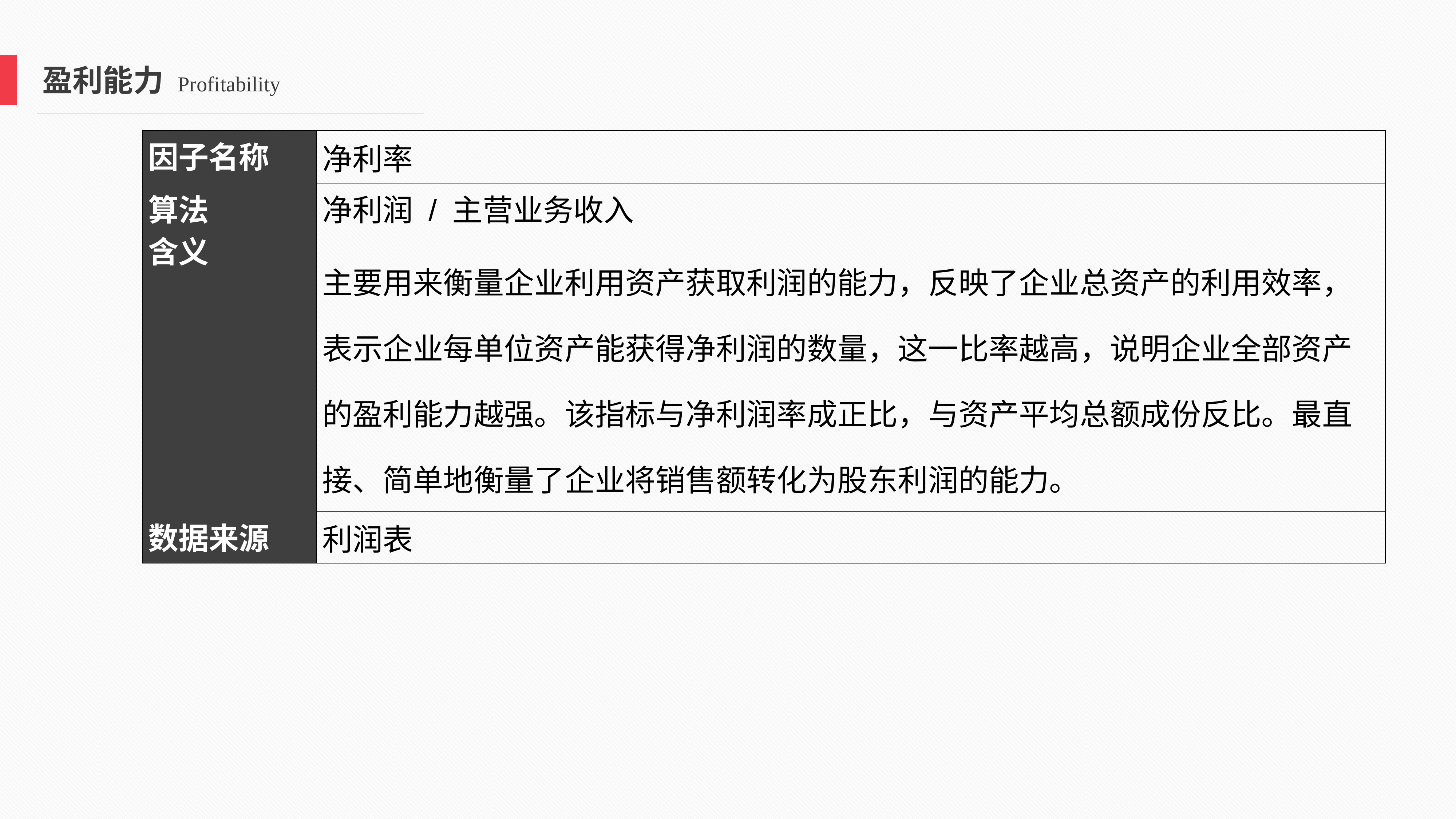

盈利能力 Profitability
| 因子名称 | 净利率 |
| --- | --- |
| 算法 | 净利润 / 主营业务收入 |
| 含义 | 主要用来衡量企业利用资产获取利润的能力，反映了企业总资产的利用效率，表示企业每单位资产能获得净利润的数量，这一比率越高，说明企业全部资产的盈利能力越强。该指标与净利润率成正比，与资产平均总额成份反比。最直接、简单地衡量了企业将销售额转化为股东利润的能力。 |
| 数据来源 | 利润表 |